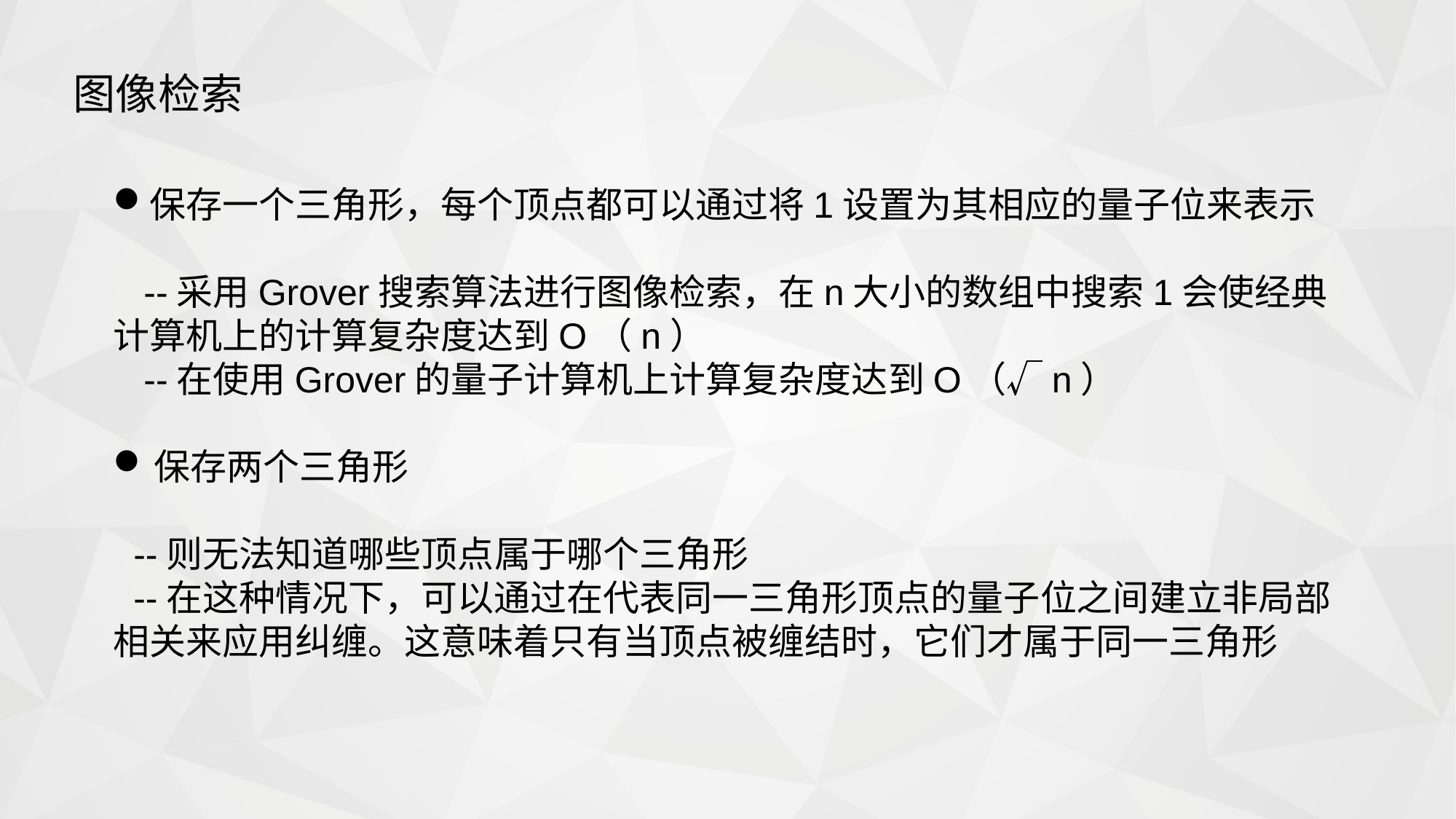

图像检索
保存一个三角形，每个顶点都可以通过将1设置为其相应的量子位来表示

   --采用Grover搜索算法进行图像检索，在n大小的数组中搜索1会使经典计算机上的计算复杂度达到O（n）
   --在使用Grover的量子计算机上计算复杂度达到O（√n）

保存两个三角形

  --则无法知道哪些顶点属于哪个三角形
  --在这种情况下，可以通过在代表同一三角形顶点的量子位之间建立非局部相关来应用纠缠。这意味着只有当顶点被缠结时，它们才属于同一三角形